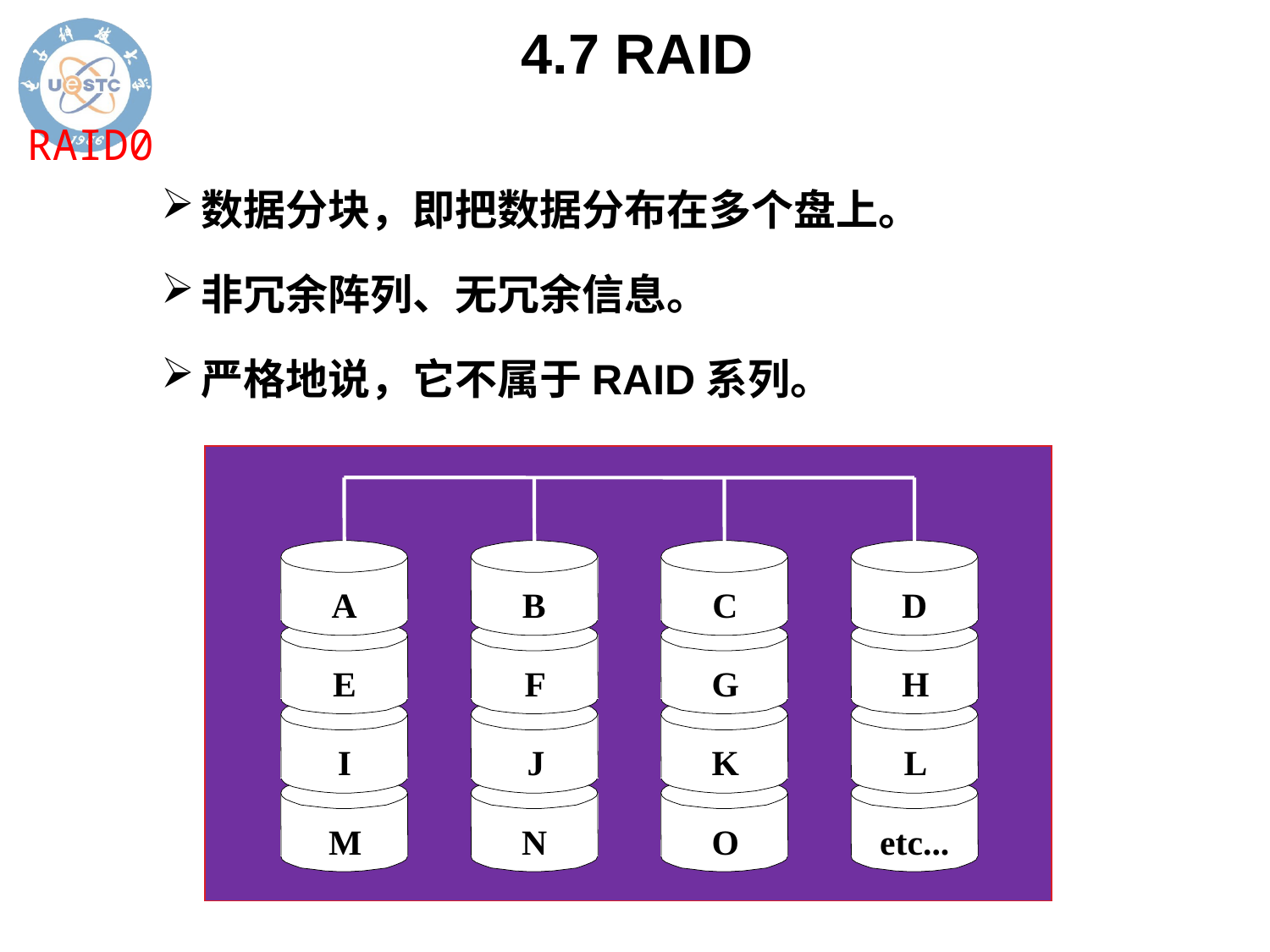

# 4.7 RAID
RAID0
数据分块，即把数据分布在多个盘上。
非冗余阵列、无冗余信息。
严格地说，它不属于RAID系列。

A
B
C
D

E
F
G
H

I
J
K
L

M
N
O
etc...